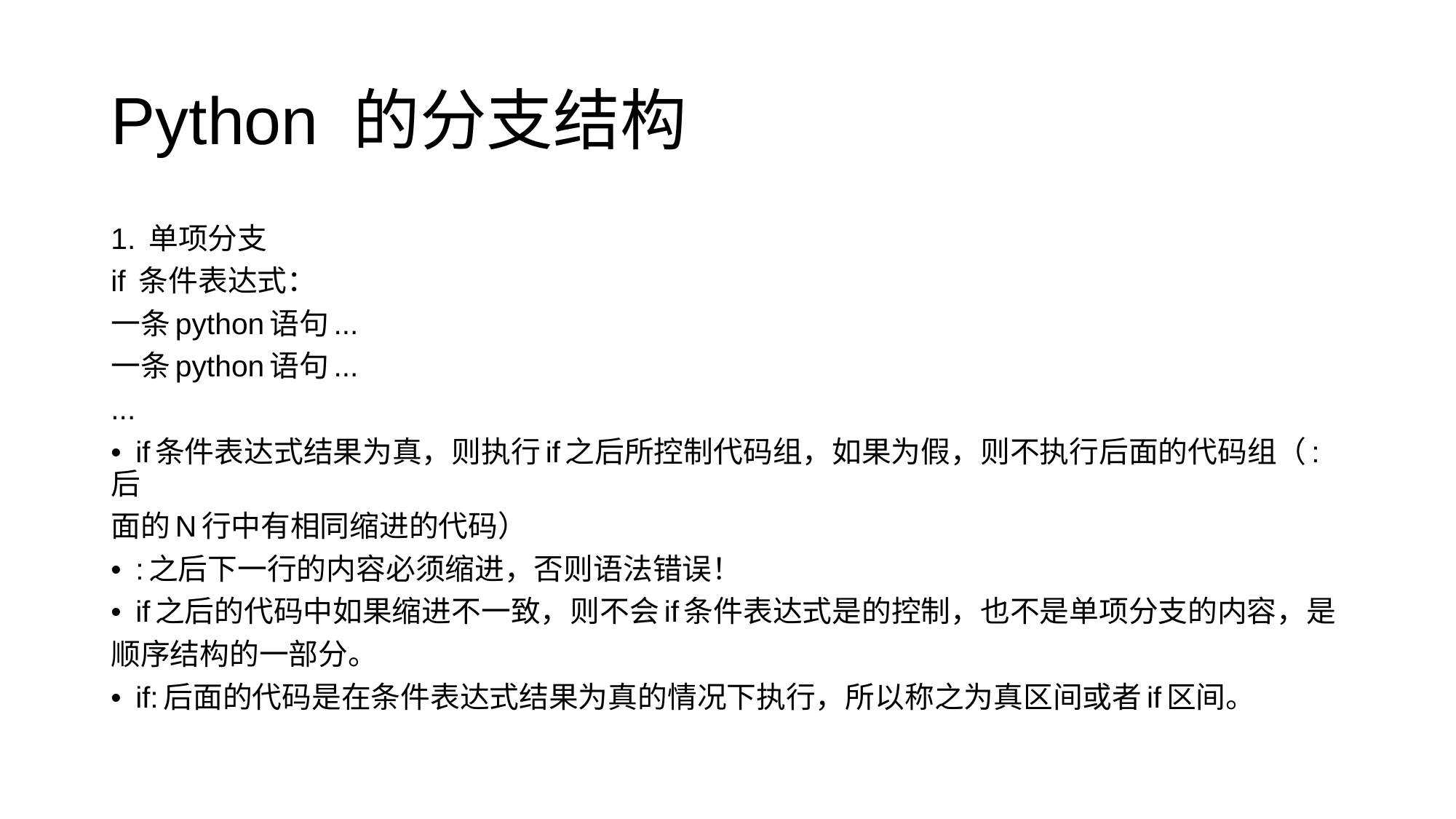

# Python 的分支结构
1. 单项分支
if 条件表达式：
一条python语句...
一条python语句...
...
•  if条件表达式结果为真，则执行if之后所控制代码组，如果为假，则不执行后面的代码组（:后
面的N行中有相同缩进的代码）
•  :之后下一行的内容必须缩进，否则语法错误！
•  if之后的代码中如果缩进不一致，则不会if条件表达式是的控制，也不是单项分支的内容，是
顺序结构的一部分。
•  if:后面的代码是在条件表达式结果为真的情况下执行，所以称之为真区间或者if区间。